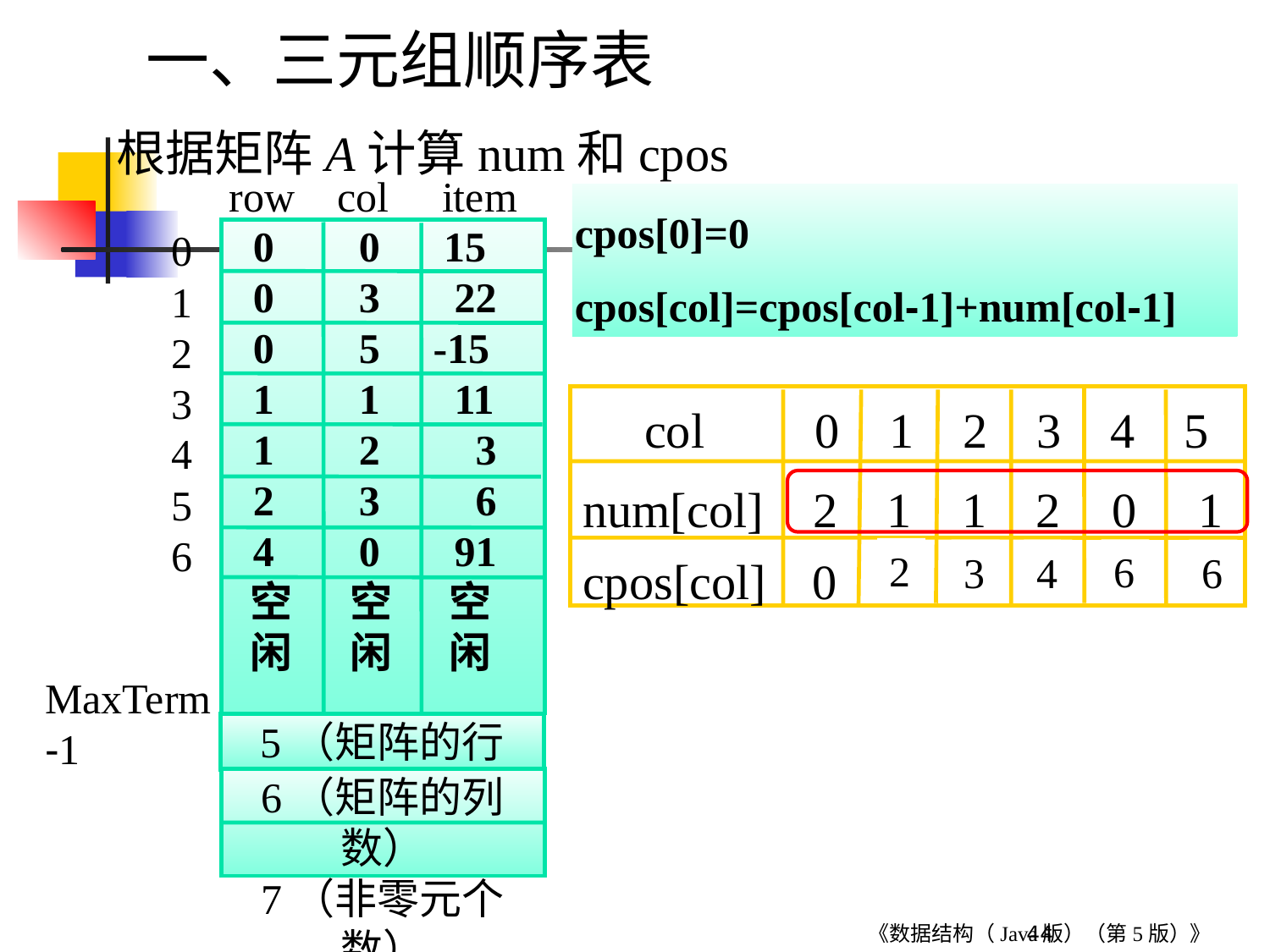

一、三元组顺序表
根据矩阵A计算num和cpos
row    col     item
cpos[0]=0
cpos[col]=cpos[col-1]+num[col-1]

   0        0      15
   0        3       22
   0        5     -15
   1        1       11
   1        2         3
   2        3         6
   4        0       91
  空      空      空
  闲      闲      闲

0
1
2
3
4
5
6

       col         0    1    2    3    4    5
 num[col]    2    1    1    2    0     1
 cpos[col]    0

2
6
4
3
6

MaxTerm-1
5（矩阵的行数）
6（矩阵的列数）
7（非零元个数）

44
《数据结构（Java版）（第5版）》